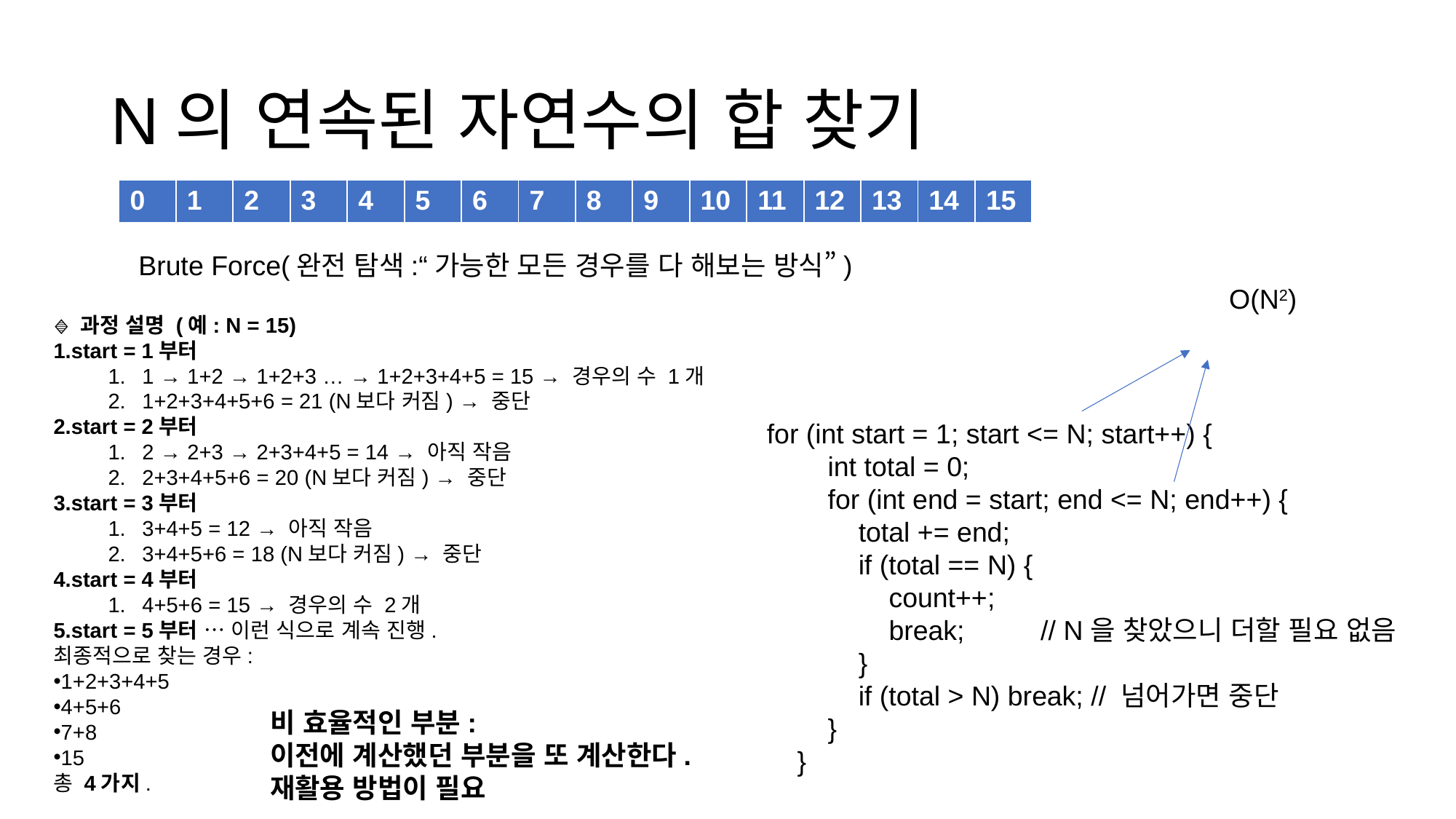

# N의 연속된 자연수의 합 찾기
| 0 | 1 | 2 | 3 | 4 | 5 | 6 | 7 | 8 | 9 | 10 | 11 | 12 | 13 | 14 | 15 |
| --- | --- | --- | --- | --- | --- | --- | --- | --- | --- | --- | --- | --- | --- | --- | --- |
Brute Force(완전 탐색:“가능한 모든 경우를 다 해보는 방식”)
O(N2)
🔹 과정 설명 (예: N = 15)
start = 1부터
1 → 1+2 → 1+2+3 … → 1+2+3+4+5 = 15 → 경우의 수 1개
1+2+3+4+5+6 = 21 (N보다 커짐) → 중단
start = 2부터
2 → 2+3 → 2+3+4+5 = 14 → 아직 작음
2+3+4+5+6 = 20 (N보다 커짐) → 중단
start = 3부터
3+4+5 = 12 → 아직 작음
3+4+5+6 = 18 (N보다 커짐) → 중단
start = 4부터
4+5+6 = 15 → 경우의 수 2개
start = 5부터 … 이런 식으로 계속 진행.
최종적으로 찾는 경우:
1+2+3+4+5
4+5+6
7+8
15
총 4가지.
for (int start = 1; start <= N; start++) {
        int total = 0;
        for (int end = start; end <= N; end++) {
            total += end;
            if (total == N) {
                count++;
                break;          // N을 찾았으니 더할 필요 없음
            }
            if (total > N) break; // 넘어가면 중단
        }
    }
비 효율적인 부분:
이전에 계산했던 부분을 또 계산한다.
재활용 방법이 필요